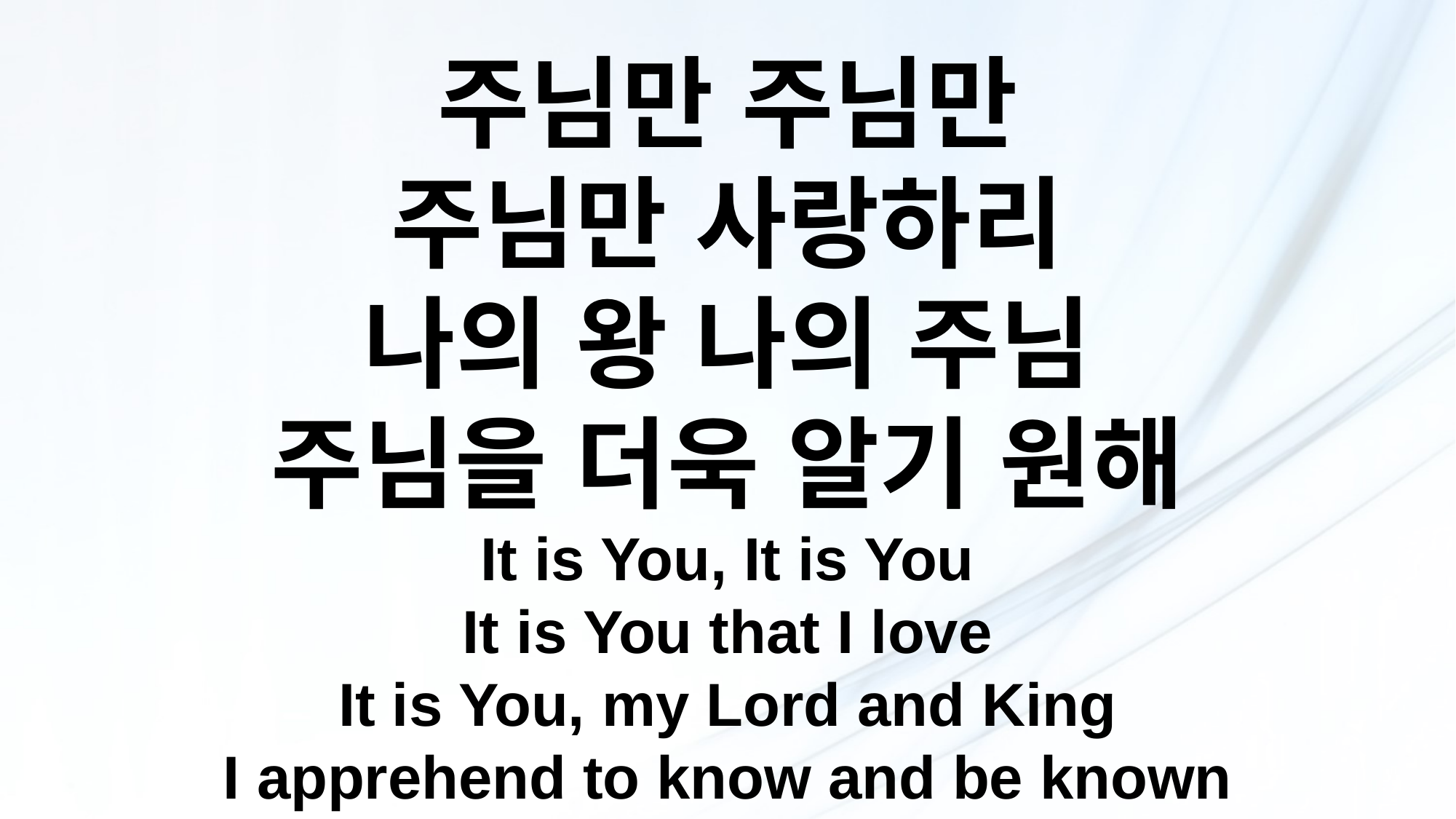

주님만 주님만
주님만 사랑하리
나의 왕 나의 주님
주님을 더욱 알기 원해
It is You, It is You
It is You that I love
It is You, my Lord and King
I apprehend to know and be known